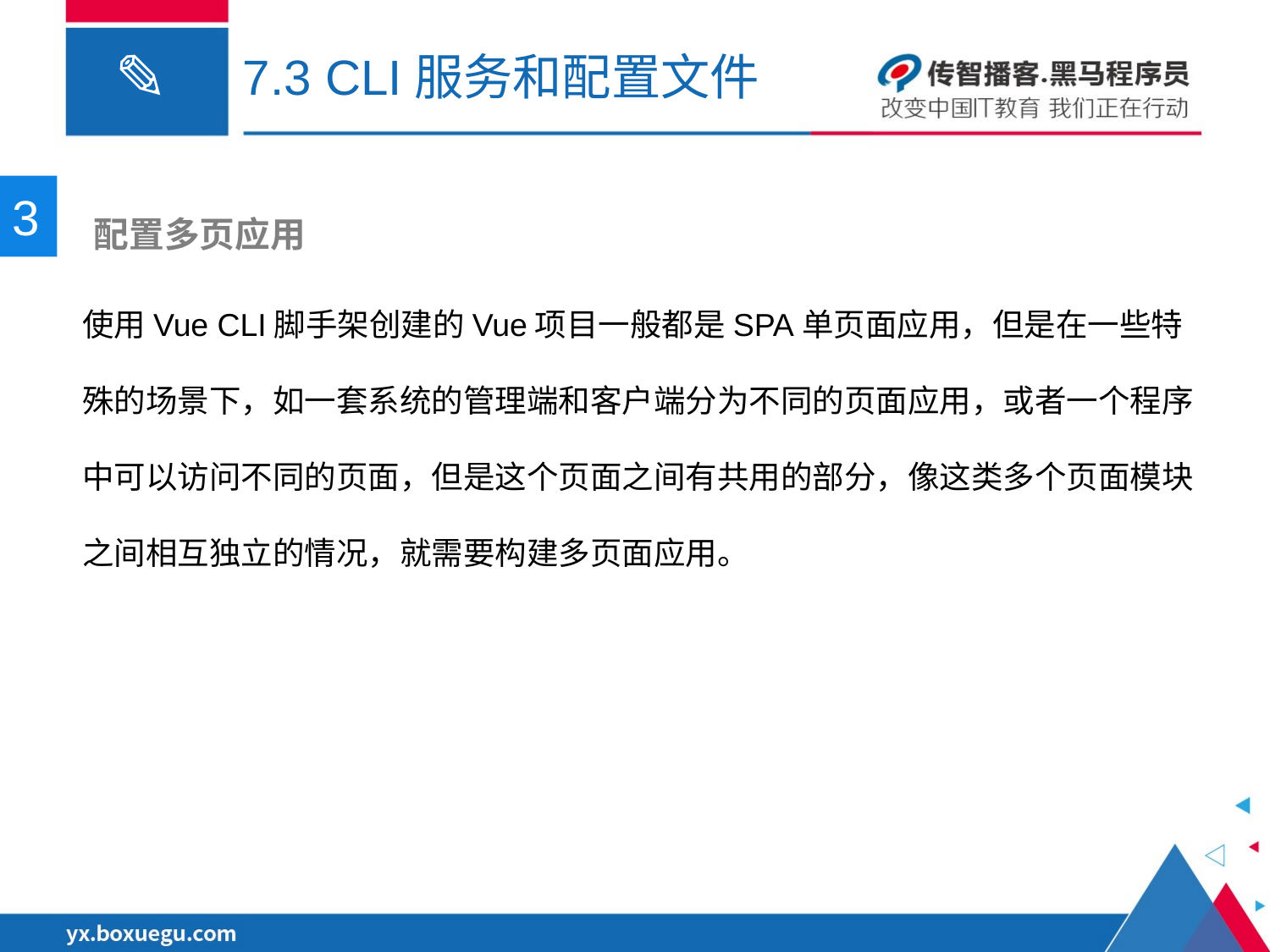

# 7.3 CLI服务和配置文件

3
  配置多页应用
使用Vue CLI脚手架创建的Vue项目一般都是SPA单页面应用，但是在一些特殊的场景下，如一套系统的管理端和客户端分为不同的页面应用，或者一个程序中可以访问不同的页面，但是这个页面之间有共用的部分，像这类多个页面模块之间相互独立的情况，就需要构建多页面应用。